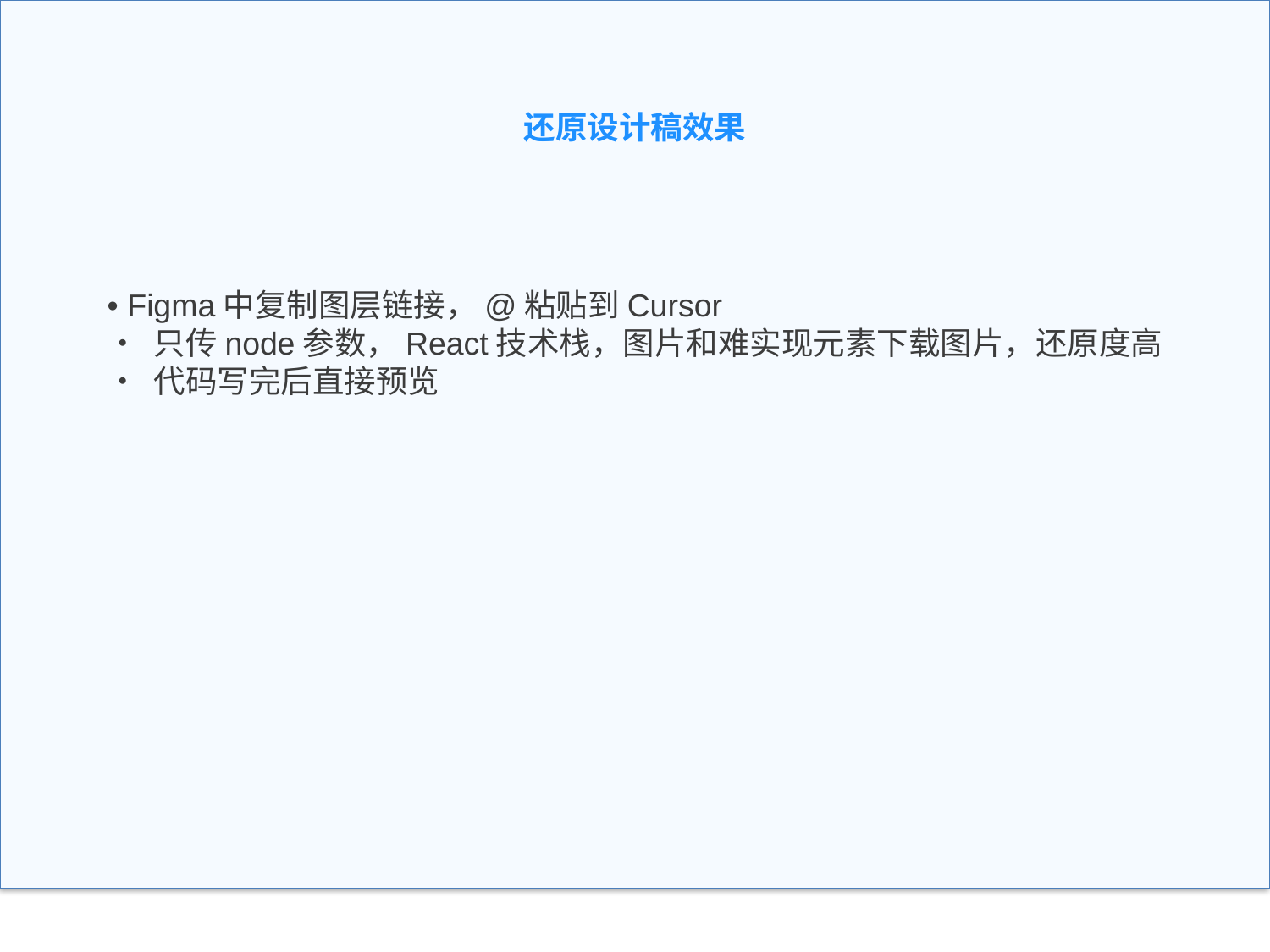

# 还原设计稿效果
还原设计稿效果

Figma中复制图层链接，@粘贴到Cursor
要求：只传node参数，React技术栈，图片和难实现元素下载图片，还原度高
代码写完后直接预览
• Figma中复制图层链接，@粘贴到Cursor
• 只传node参数，React技术栈，图片和难实现元素下载图片，还原度高
• 代码写完后直接预览